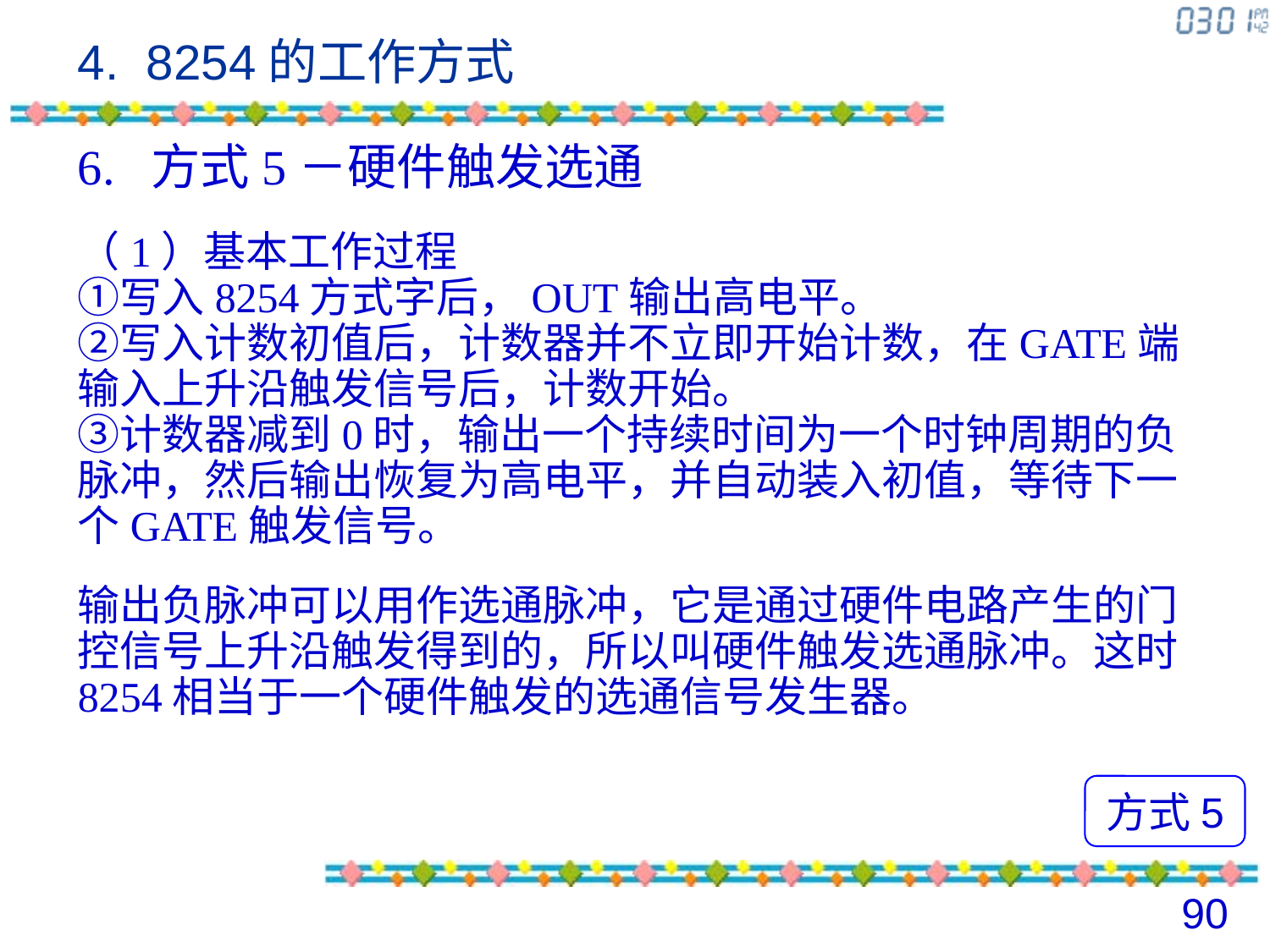

# 4.  8254的工作方式
6.  方式5－硬件触发选通
（1）基本工作过程
①写入8254方式字后，OUT输出高电平。
②写入计数初值后，计数器并不立即开始计数，在GATE端输入上升沿触发信号后，计数开始。
③计数器减到0时，输出一个持续时间为一个时钟周期的负脉冲，然后输出恢复为高电平，并自动装入初值，等待下一个GATE触发信号。
输出负脉冲可以用作选通脉冲，它是通过硬件电路产生的门控信号上升沿触发得到的，所以叫硬件触发选通脉冲。这时8254相当于一个硬件触发的选通信号发生器。
方式5